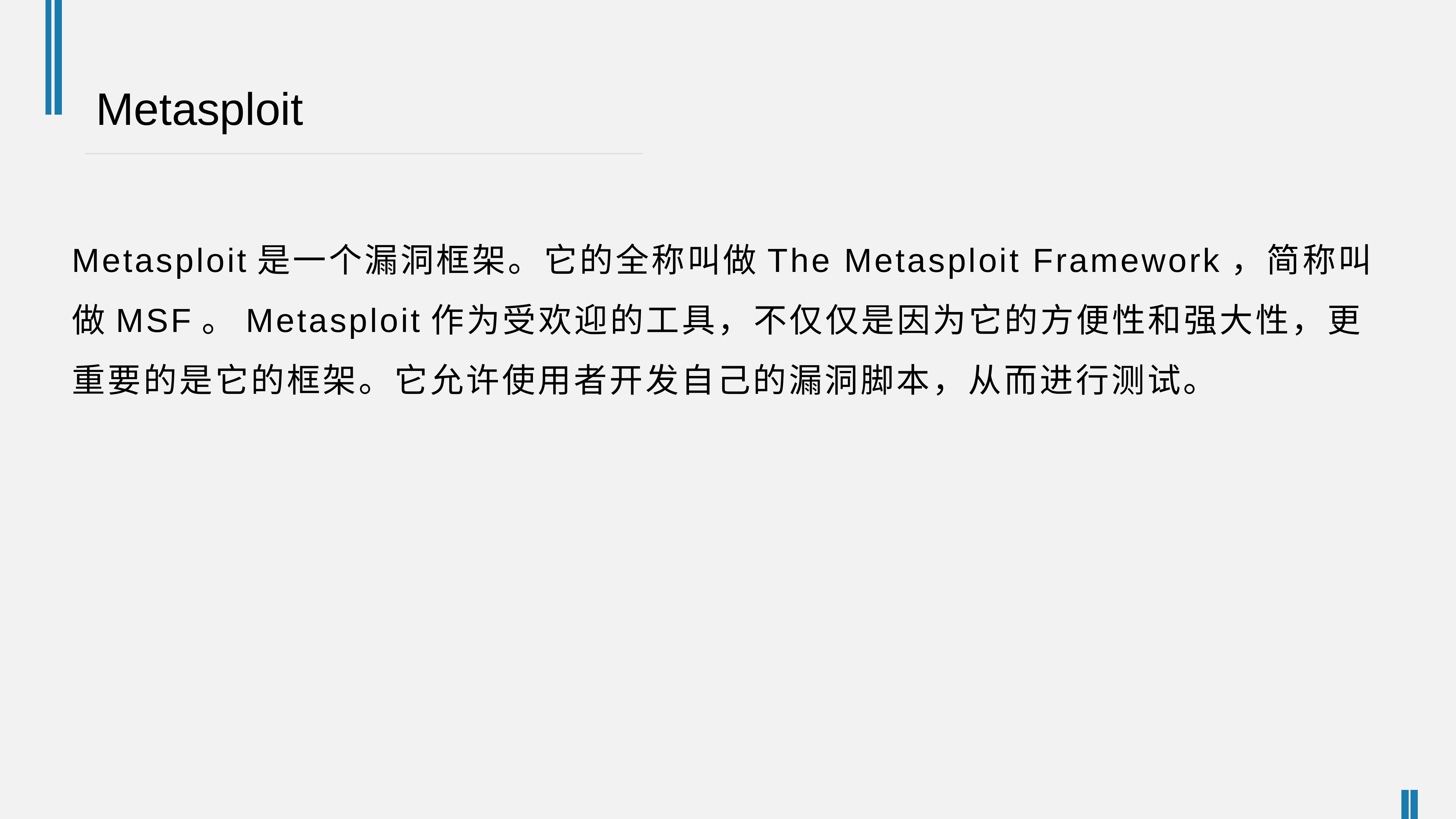

Metasploit
Metasploit是一个漏洞框架。它的全称叫做The Metasploit Framework，简称叫做MSF。Metasploit作为受欢迎的工具，不仅仅是因为它的方便性和强大性，更重要的是它的框架。它允许使用者开发自己的漏洞脚本，从而进行测试。